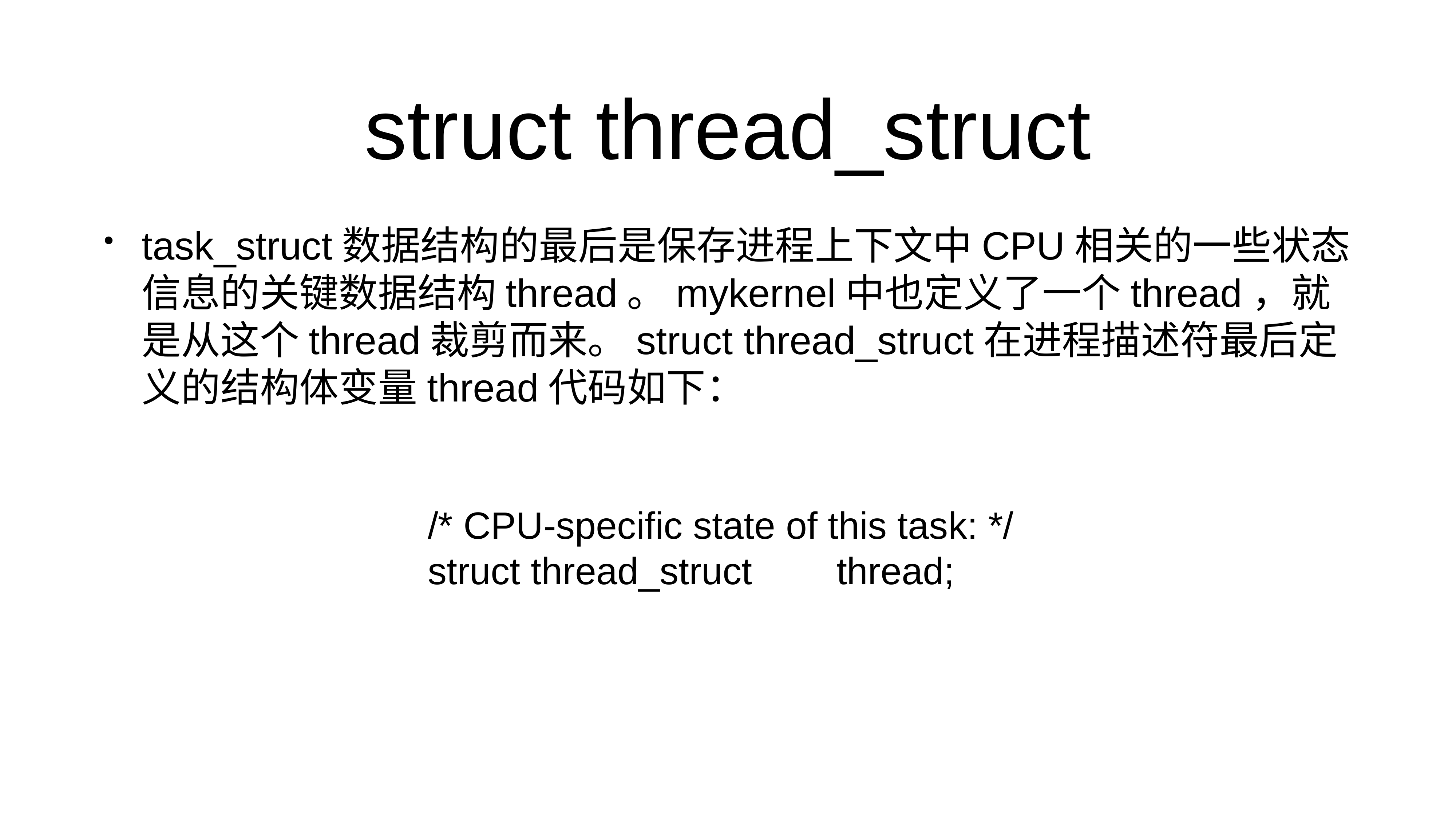

# struct thread_struct
task_struct数据结构的最后是保存进程上下文中CPU相关的一些状态信息的关键数据结构thread。mykernel中也定义了一个thread，就是从这个thread裁剪而来。struct thread_struct在进程描述符最后定义的结构体变量thread代码如下：
    /* CPU-specific state of this task: */
    struct thread_struct        thread;